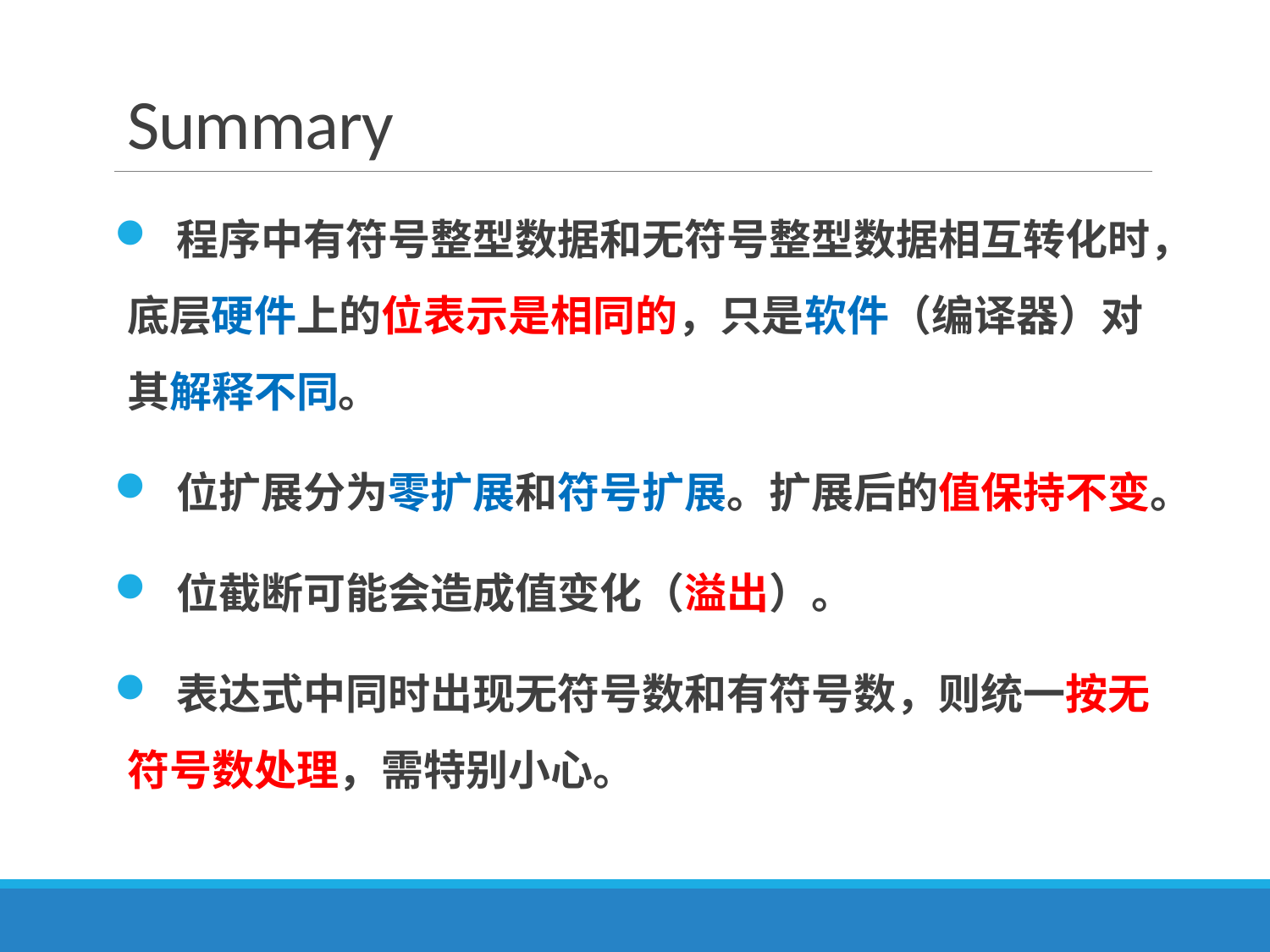

# Summary
 程序中有符号整型数据和无符号整型数据相互转化时，底层硬件上的位表示是相同的，只是软件（编译器）对其解释不同。
 位扩展分为零扩展和符号扩展。扩展后的值保持不变。
 位截断可能会造成值变化（溢出）。
 表达式中同时出现无符号数和有符号数，则统一按无符号数处理，需特别小心。